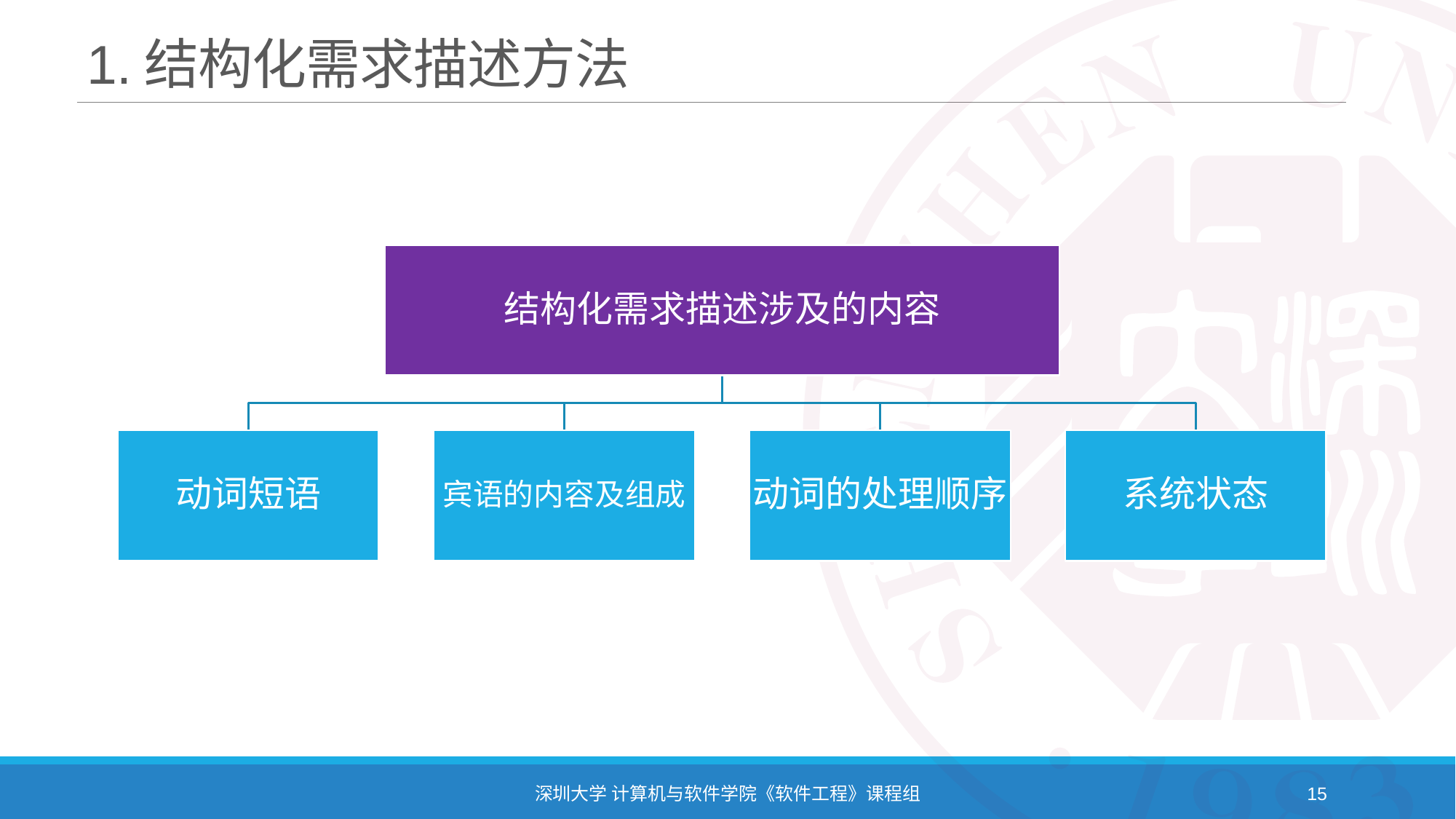

# 1.结构化需求描述方法
结构化需求描述涉及的内容
动词短语
宾语的内容及组成
动词的处理顺序
系统状态
深圳大学 计算机与软件学院《软件工程》课程组
15